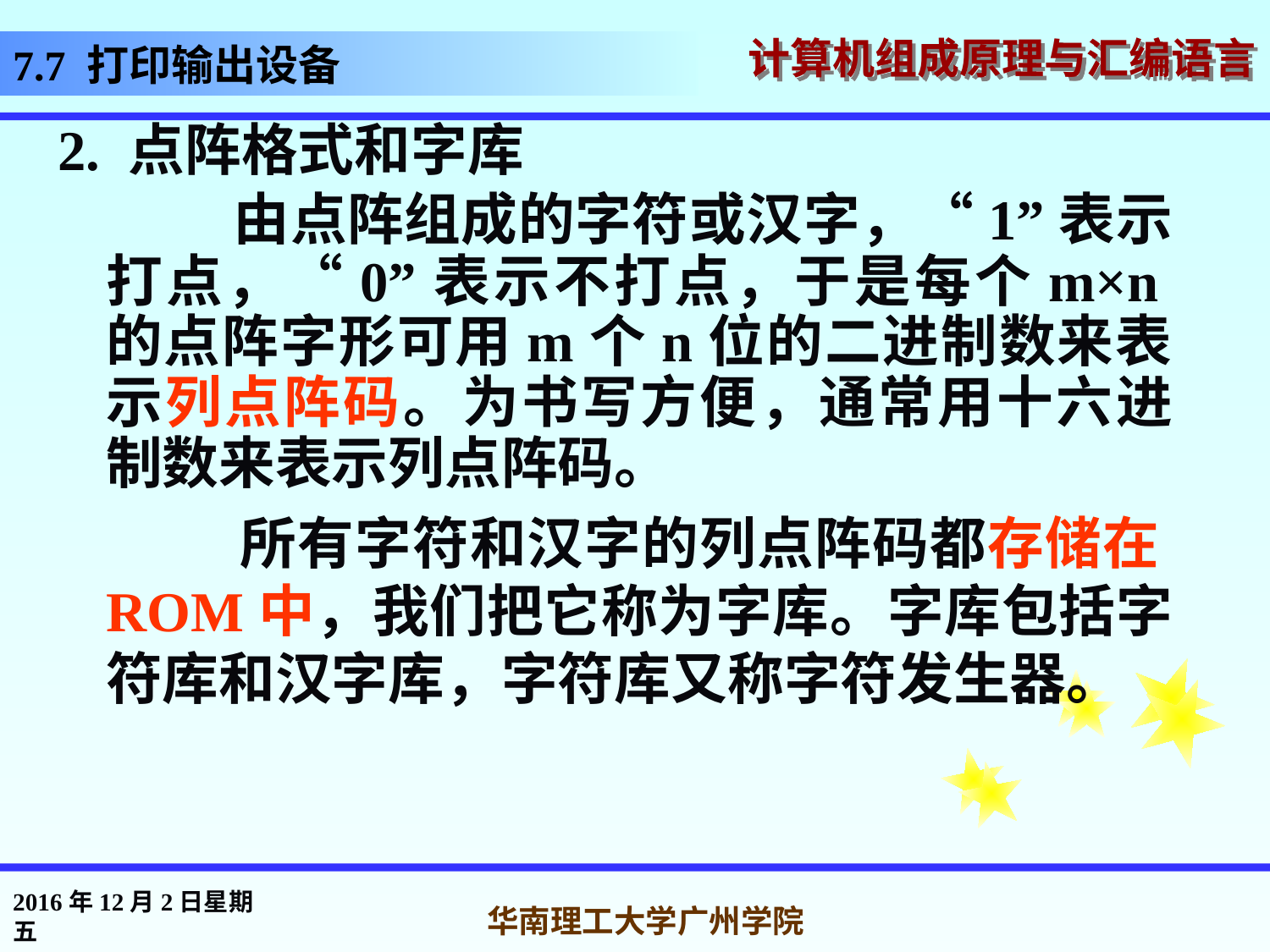

# 7.7 打印输出设备
2. 点阵格式和字库
            由点阵组成的字符或汉字，“1”表示打点，“0”表示不打点，于是每个m×n的点阵字形可用m个n位的二进制数来表示列点阵码。为书写方便，通常用十六进制数来表示列点阵码。
            所有字符和汉字的列点阵码都存储在ROM中，我们把它称为字库。字库包括字符库和汉字库，字符库又称字符发生器。
2016年12月2日星期五
华南理工大学广州学院